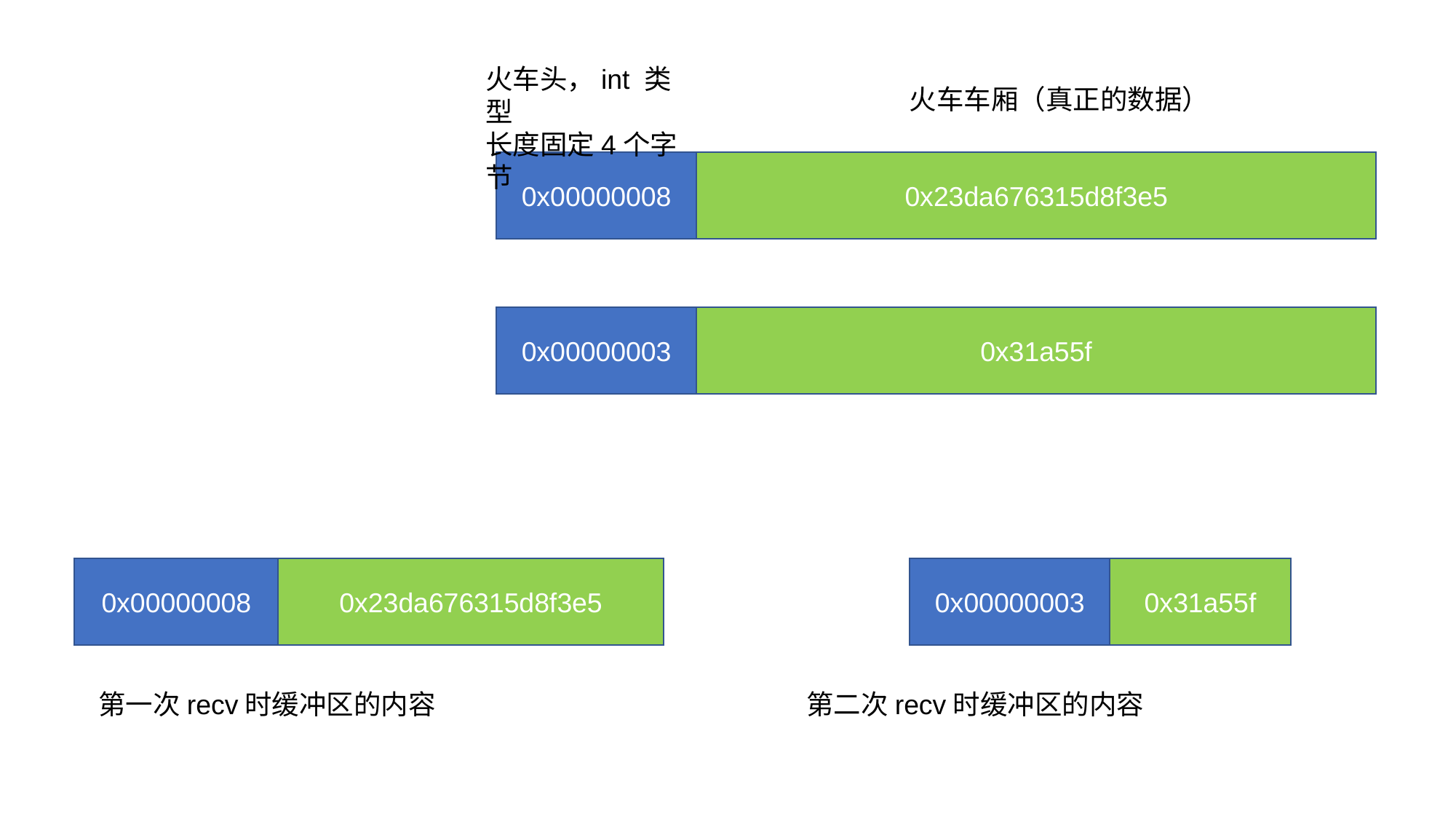

火车头，int 类型
长度固定4个字节
火车车厢（真正的数据）
0x00000008
0x23da676315d8f3e5
0x00000003
0x31a55f
0x00000008
0x23da676315d8f3e5
0x00000003
0x31a55f
第一次recv时缓冲区的内容
第二次recv时缓冲区的内容